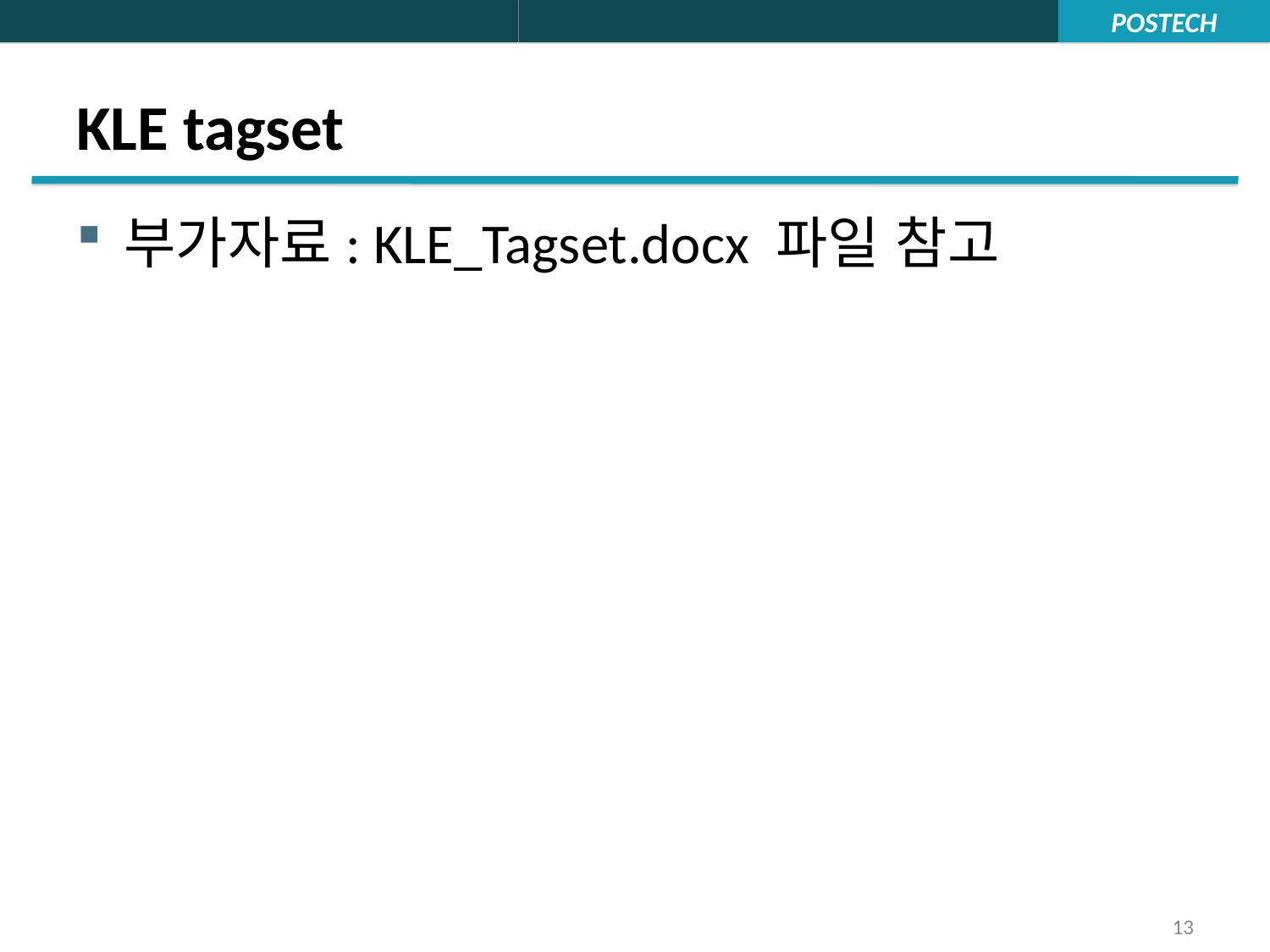

# KLE tagset
부가자료: KLE_Tagset.docx 파일 참고
13